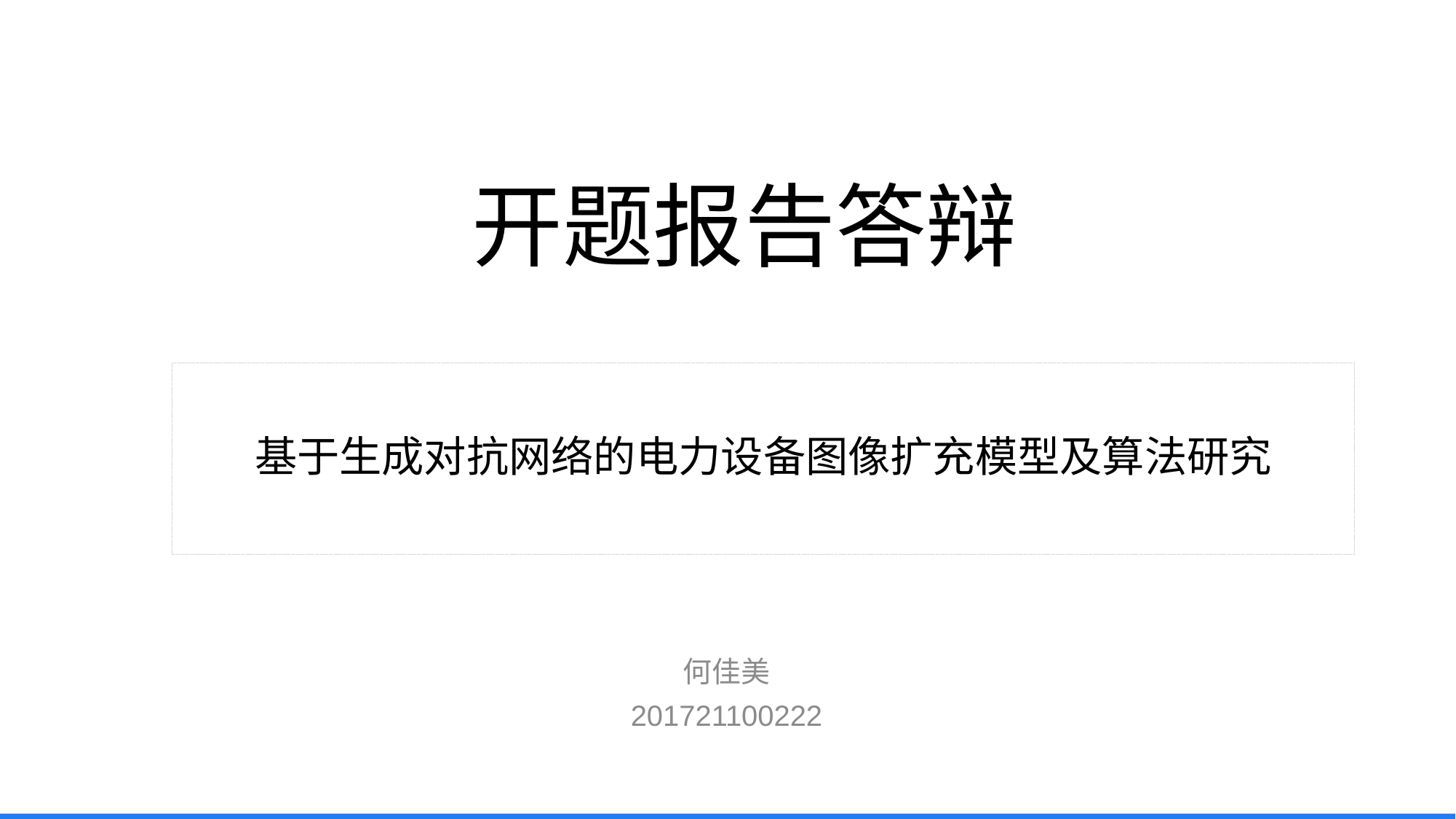

开题报告答辩
基于生成对抗网络的电力设备图像扩充模型及算法研究
何佳美
201721100222